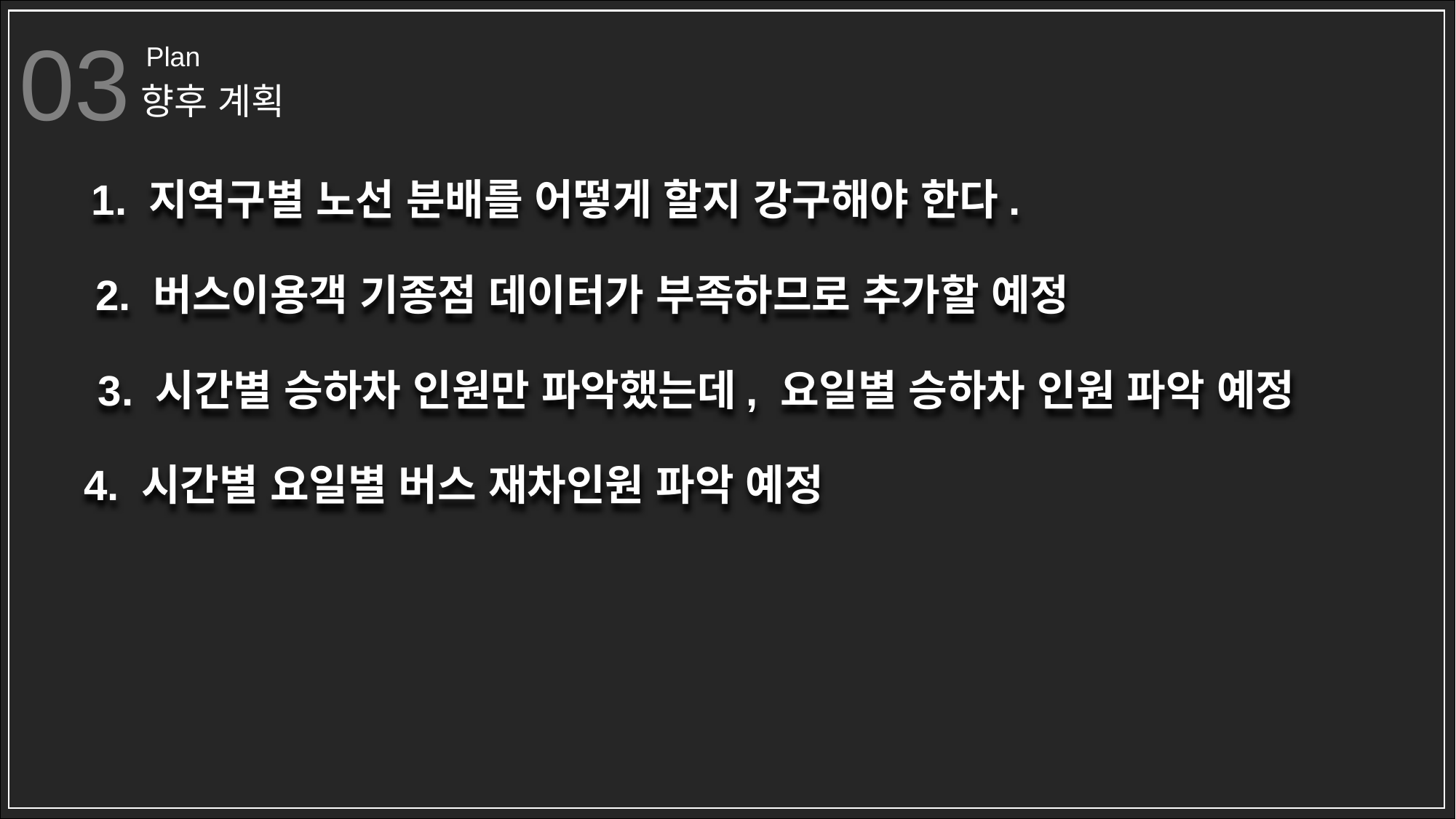

03
Plan
향후 계획
1. 지역구별 노선 분배를 어떻게 할지 강구해야 한다.
2. 버스이용객 기종점 데이터가 부족하므로 추가할 예정
3. 시간별 승하차 인원만 파악했는데, 요일별 승하차 인원 파악 예정
4. 시간별 요일별 버스 재차인원 파악 예정